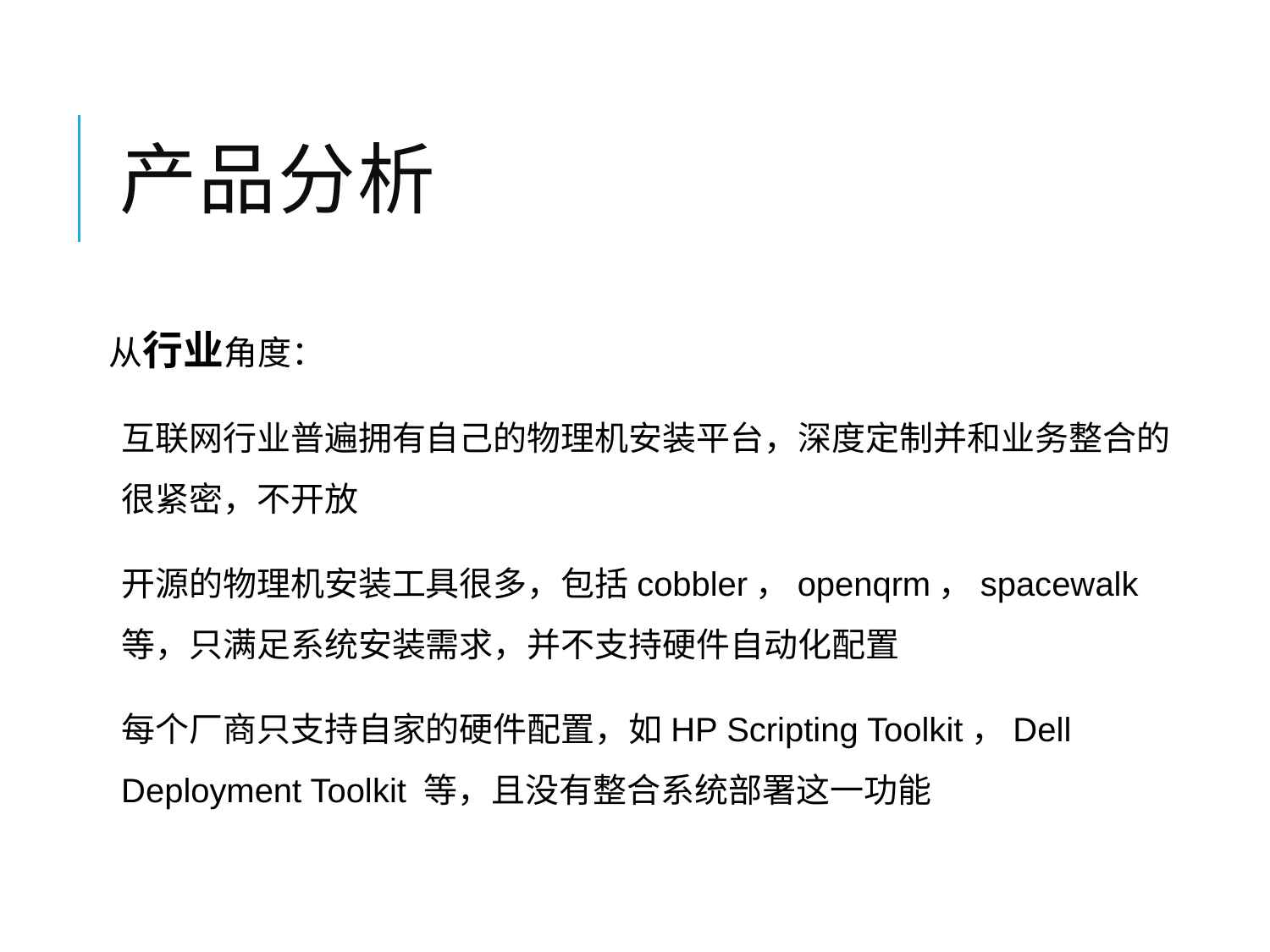

# 产品分析
从行业角度：
互联网行业普遍拥有自己的物理机安装平台，深度定制并和业务整合的很紧密，不开放
开源的物理机安装工具很多，包括cobbler，openqrm，spacewalk等，只满足系统安装需求，并不支持硬件自动化配置
每个厂商只支持自家的硬件配置，如HP Scripting Toolkit，Dell Deployment Toolkit 等，且没有整合系统部署这一功能